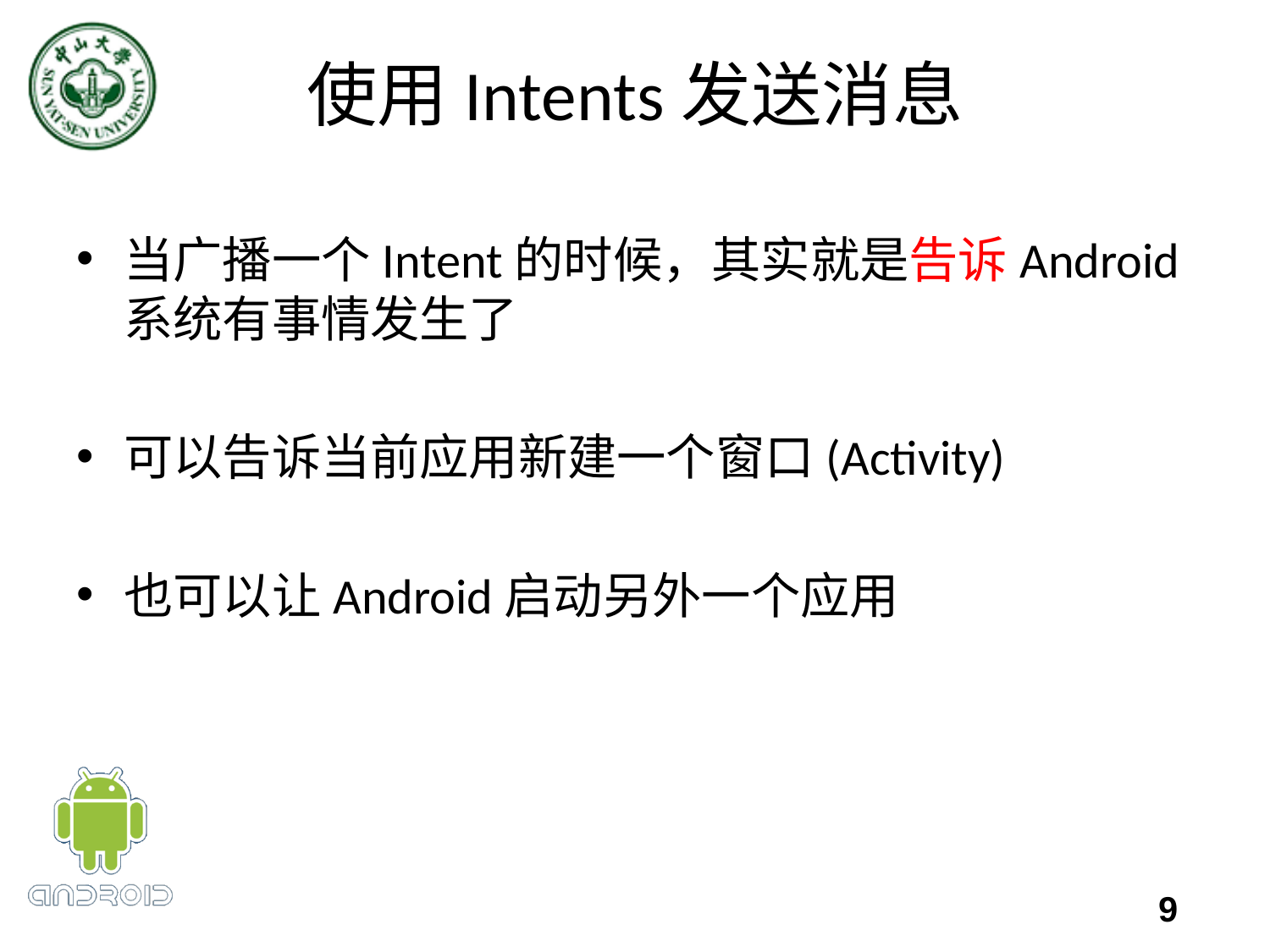

# 使用Intents发送消息
当广播一个Intent的时候，其实就是告诉Android系统有事情发生了

可以告诉当前应用新建一个窗口(Activity)

也可以让Android启动另外一个应用

9